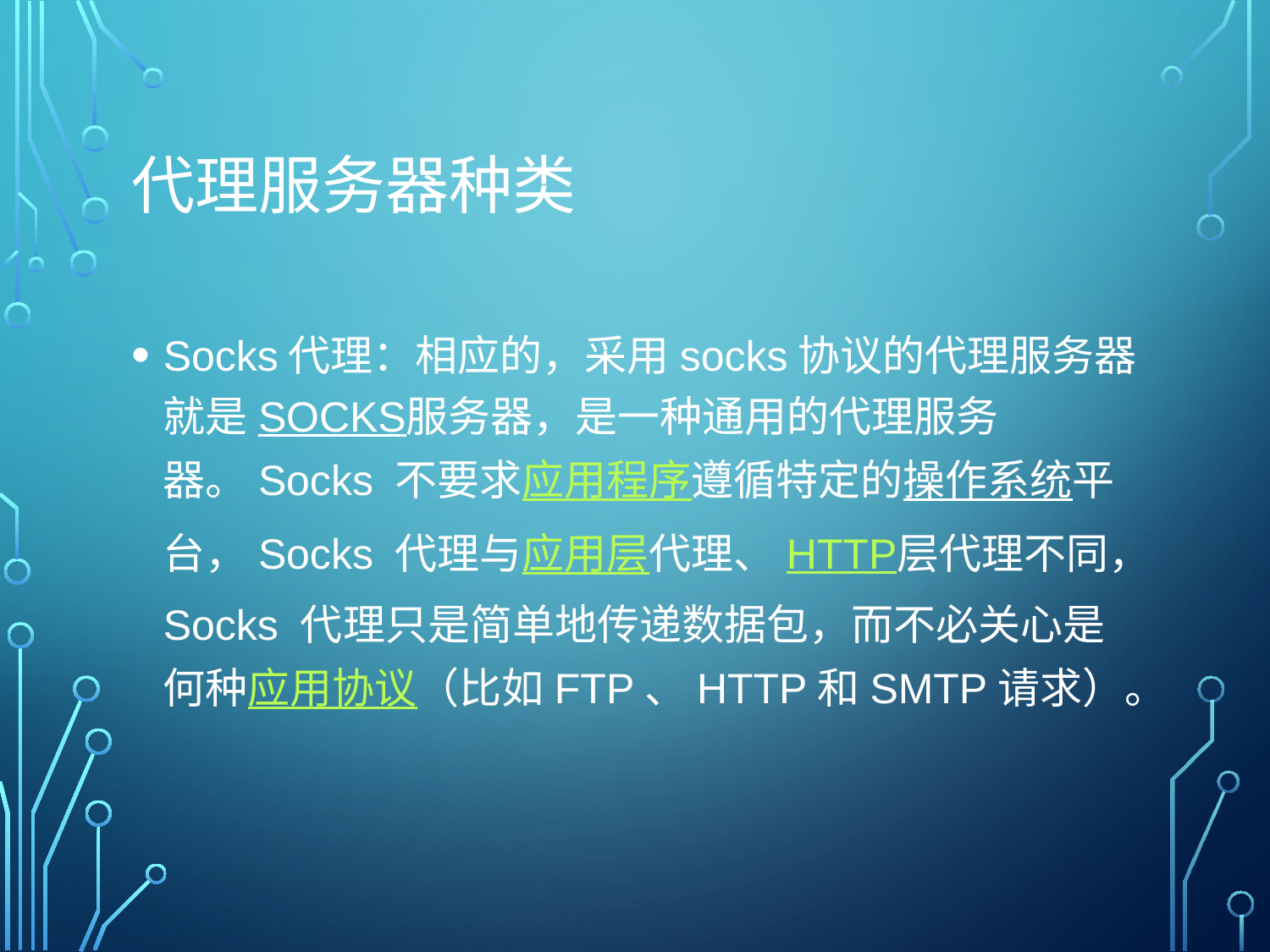

# 代理服务器种类
Socks代理：相应的，采用socks协议的代理服务器就是SOCKS服务器，是一种通用的代理服务器。Socks 不要求应用程序遵循特定的操作系统平台，Socks 代理与应用层代理、HTTP层代理不同，Socks 代理只是简单地传递数据包，而不必关心是何种应用协议（比如FTP、HTTP和SMTP请求）。